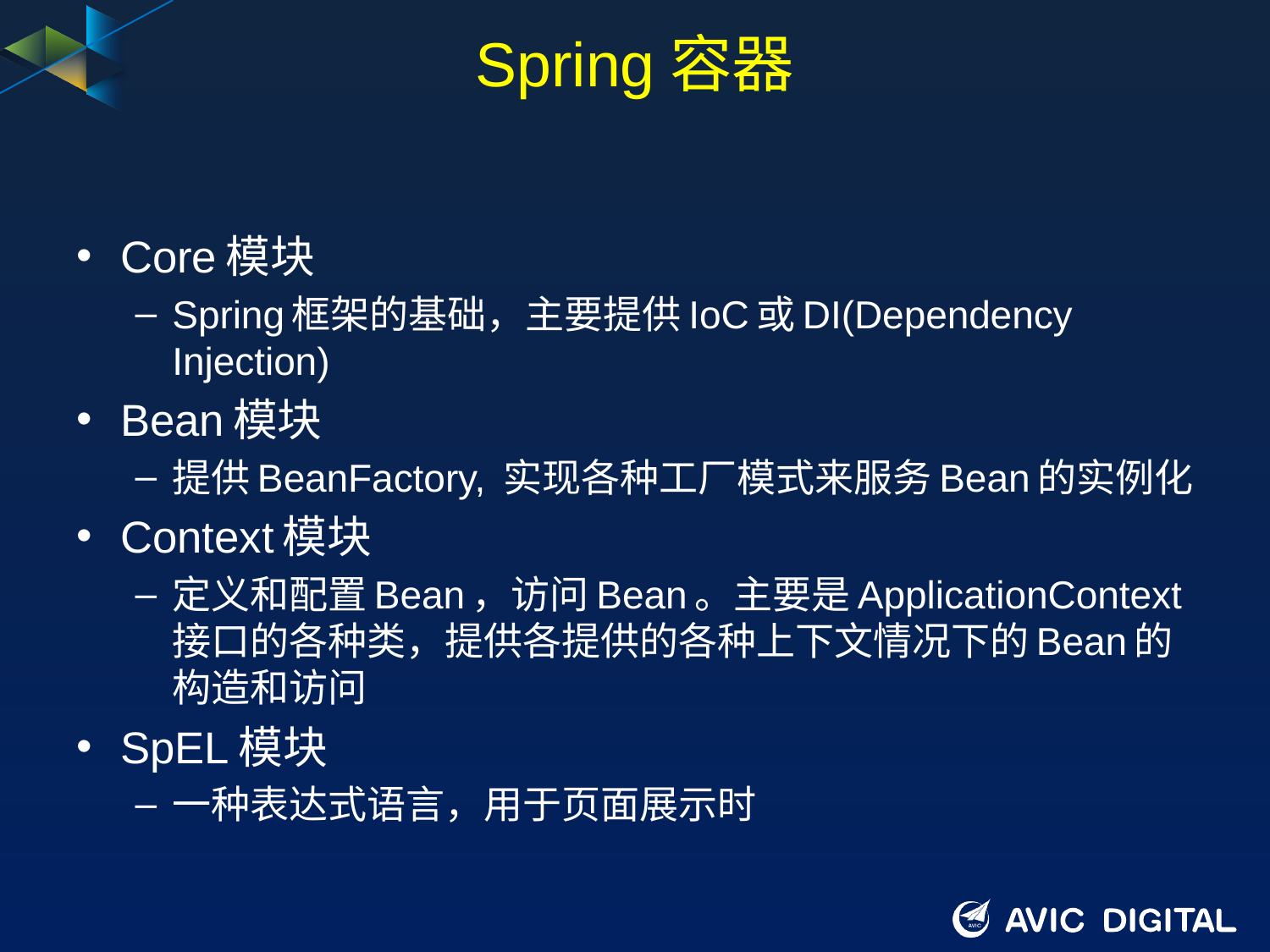

# Spring容器
Core模块
Spring框架的基础，主要提供IoC或DI(Dependency Injection)
Bean模块
提供BeanFactory, 实现各种工厂模式来服务Bean的实例化
Context模块
定义和配置Bean，访问Bean。主要是ApplicationContext接口的各种类，提供各提供的各种上下文情况下的Bean的构造和访问
SpEL模块
一种表达式语言，用于页面展示时